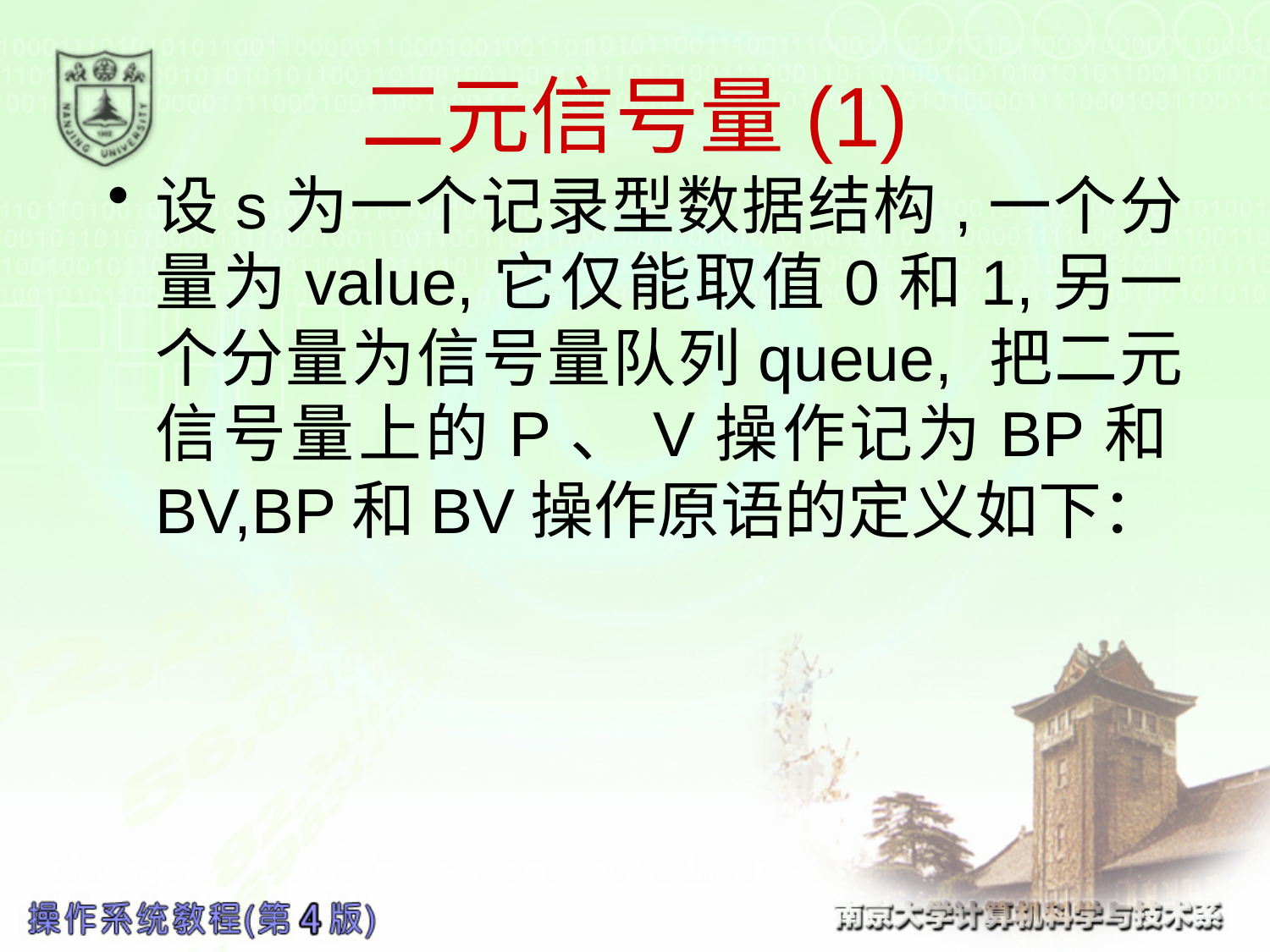

# 二元信号量(1)
设s为一个记录型数据结构,一个分量为value,它仅能取值0和1,另一个分量为信号量队列queue, 把二元信号量上的P、V操作记为BP和BV,BP和BV操作原语的定义如下：